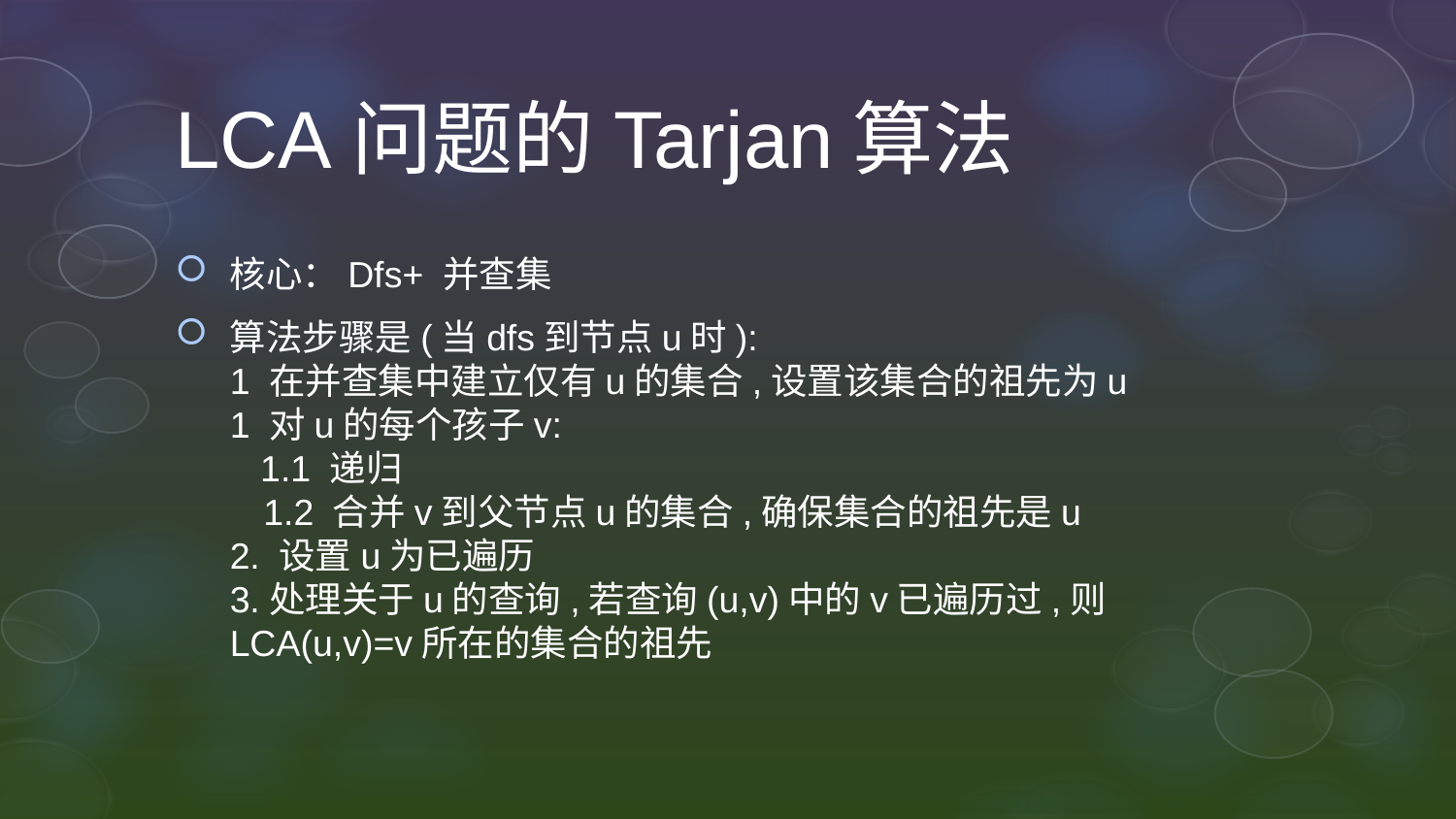

# LCA问题的Tarjan算法
核心：Dfs+ 并查集
算法步骤是(当dfs到节点u时):
1 在并查集中建立仅有u的集合,设置该集合的祖先为u
1 对u的每个孩子v:
   1.1 递归
   1.2 合并v到父节点u的集合,确保集合的祖先是u
2. 设置u为已遍历
3.处理关于u的查询,若查询(u,v)中的v已遍历过,则LCA(u,v)=v所在的集合的祖先